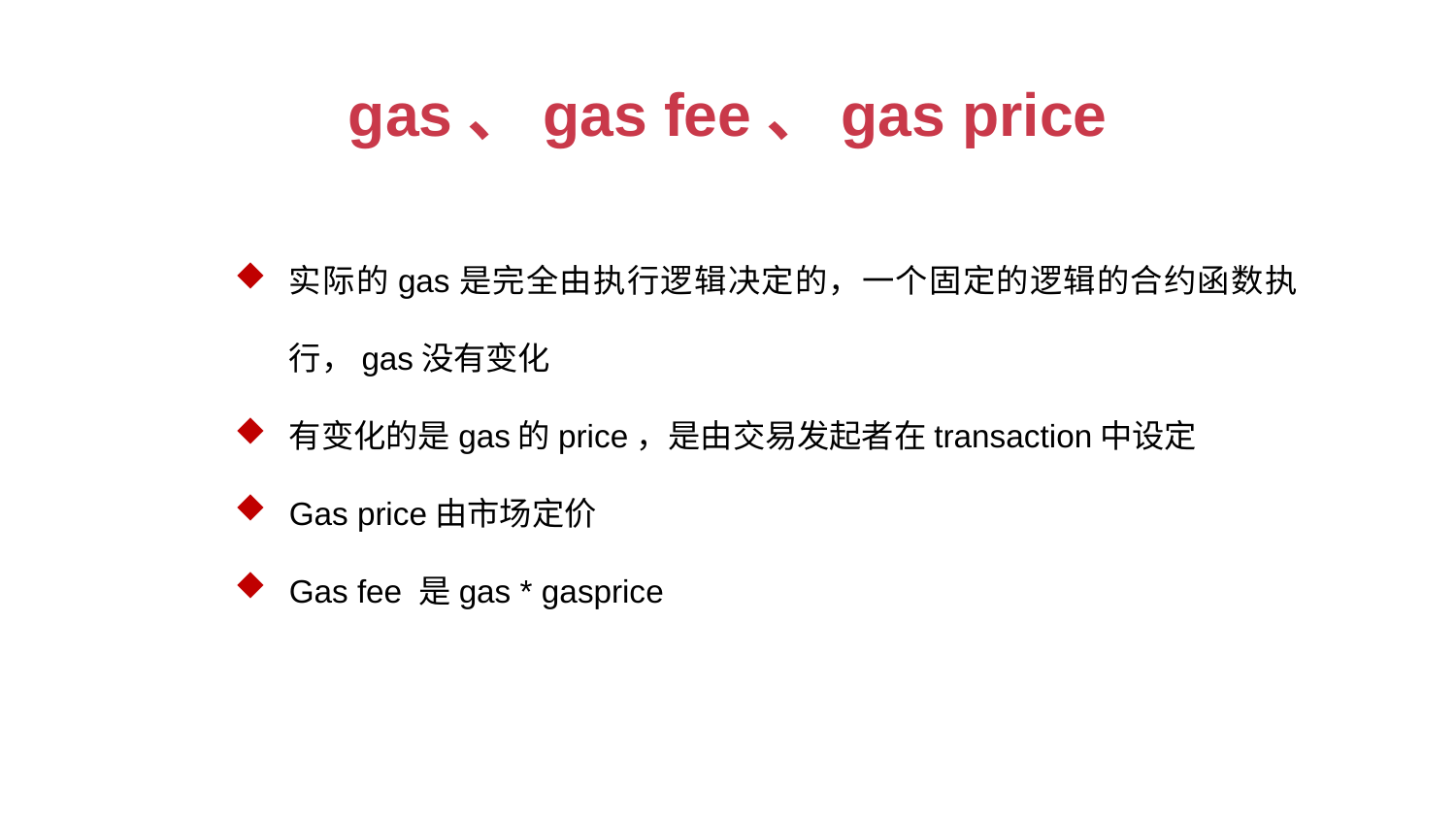

gas、gas fee、gas price
实际的gas是完全由执行逻辑决定的，一个固定的逻辑的合约函数执行，gas没有变化
有变化的是gas的price，是由交易发起者在transaction中设定
Gas price由市场定价
Gas fee 是gas * gasprice